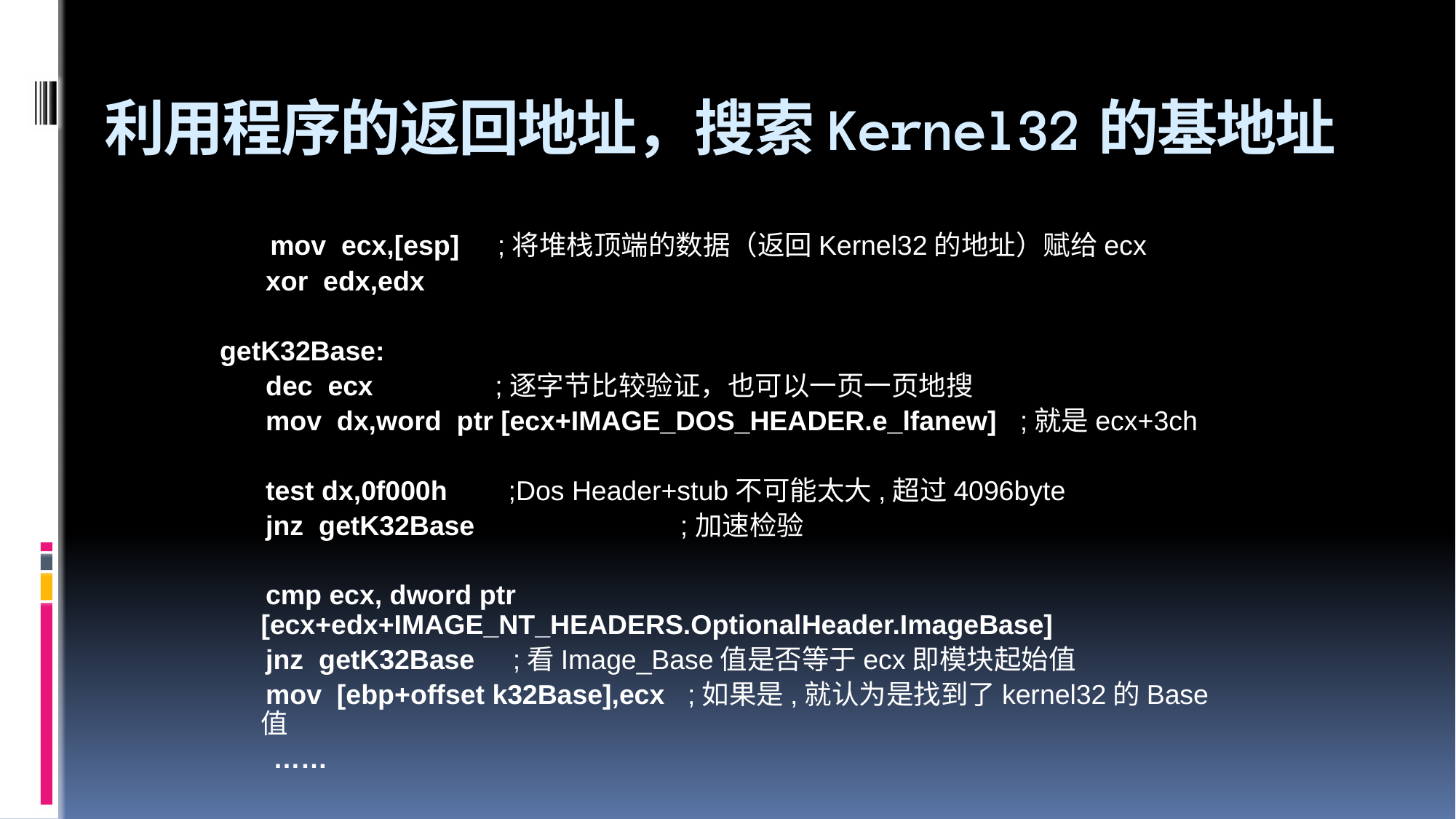

# 利用程序的返回地址，搜索Kernel32的基地址
      mov  ecx,[esp]     ;将堆栈顶端的数据（返回Kernel32的地址）赋给ecx
      xor  edx,edx

getK32Base:
      dec  ecx                ;逐字节比较验证，也可以一页一页地搜
      mov  dx,word  ptr [ecx+IMAGE_DOS_HEADER.e_lfanew]   ;就是ecx+3ch

      test dx,0f000h        ;Dos Header+stub不可能太大,超过4096byte
      jnz  getK32Base                           ;加速检验

      cmp ecx, dword ptr [ecx+edx+IMAGE_NT_HEADERS.OptionalHeader.ImageBase]
      jnz  getK32Base     ;看Image_Base值是否等于ecx即模块起始值
      mov  [ebp+offset k32Base],ecx   ;如果是,就认为是找到了kernel32的Base值
       ……